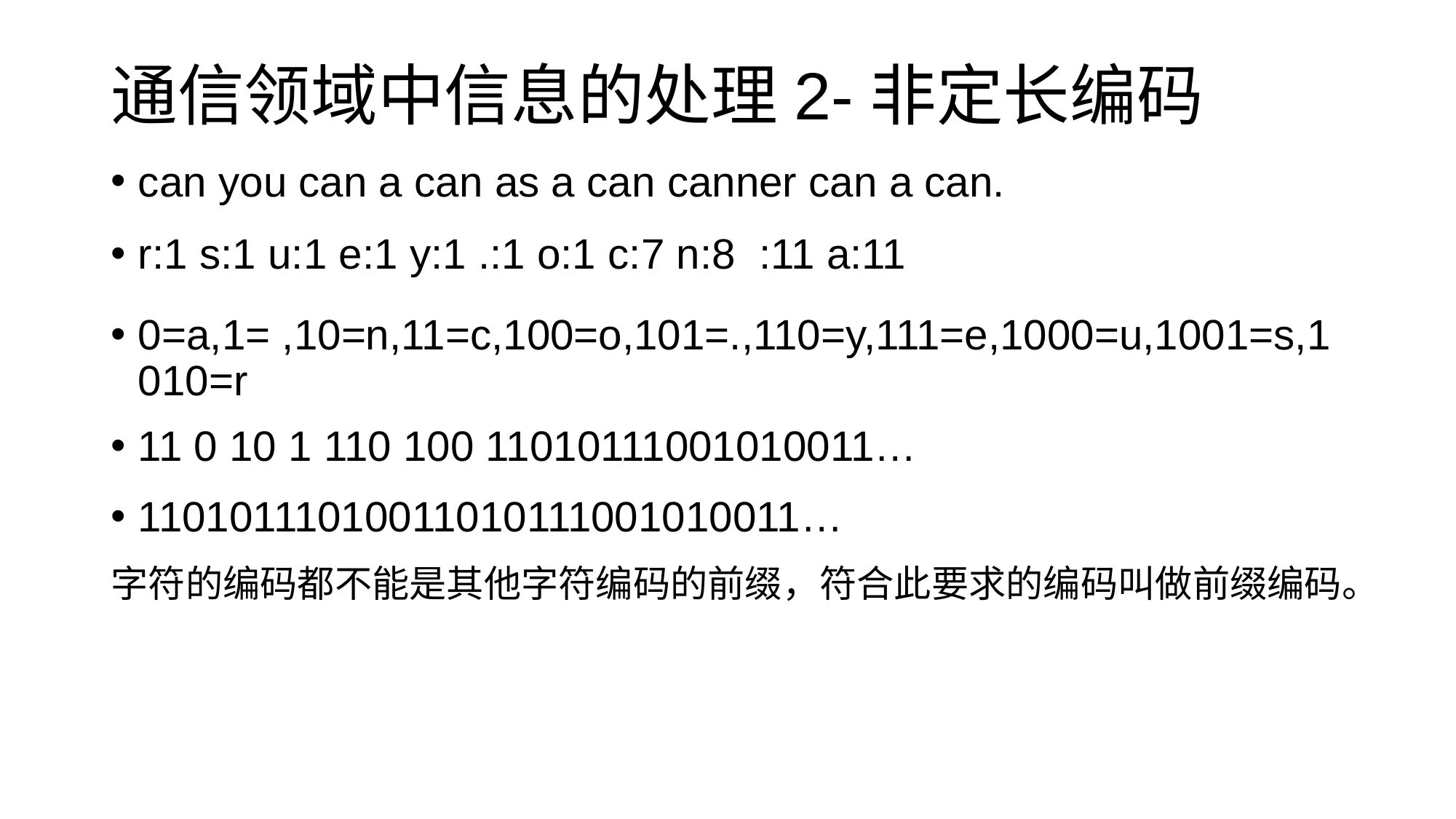

# 通信领域中信息的处理2-非定长编码
can you can a can as a can canner can a can.
r:1 s:1 u:1 e:1 y:1 .:1 o:1 c:7 n:8  :11 a:11
0=a,1= ,10=n,11=c,100=o,101=.,110=y,111=e,1000=u,1001=s,1010=r
11 0 10 1 110 100 11010111001010011…
11010111010011010111001010011…
字符的编码都不能是其他字符编码的前缀，符合此要求的编码叫做前缀编码。